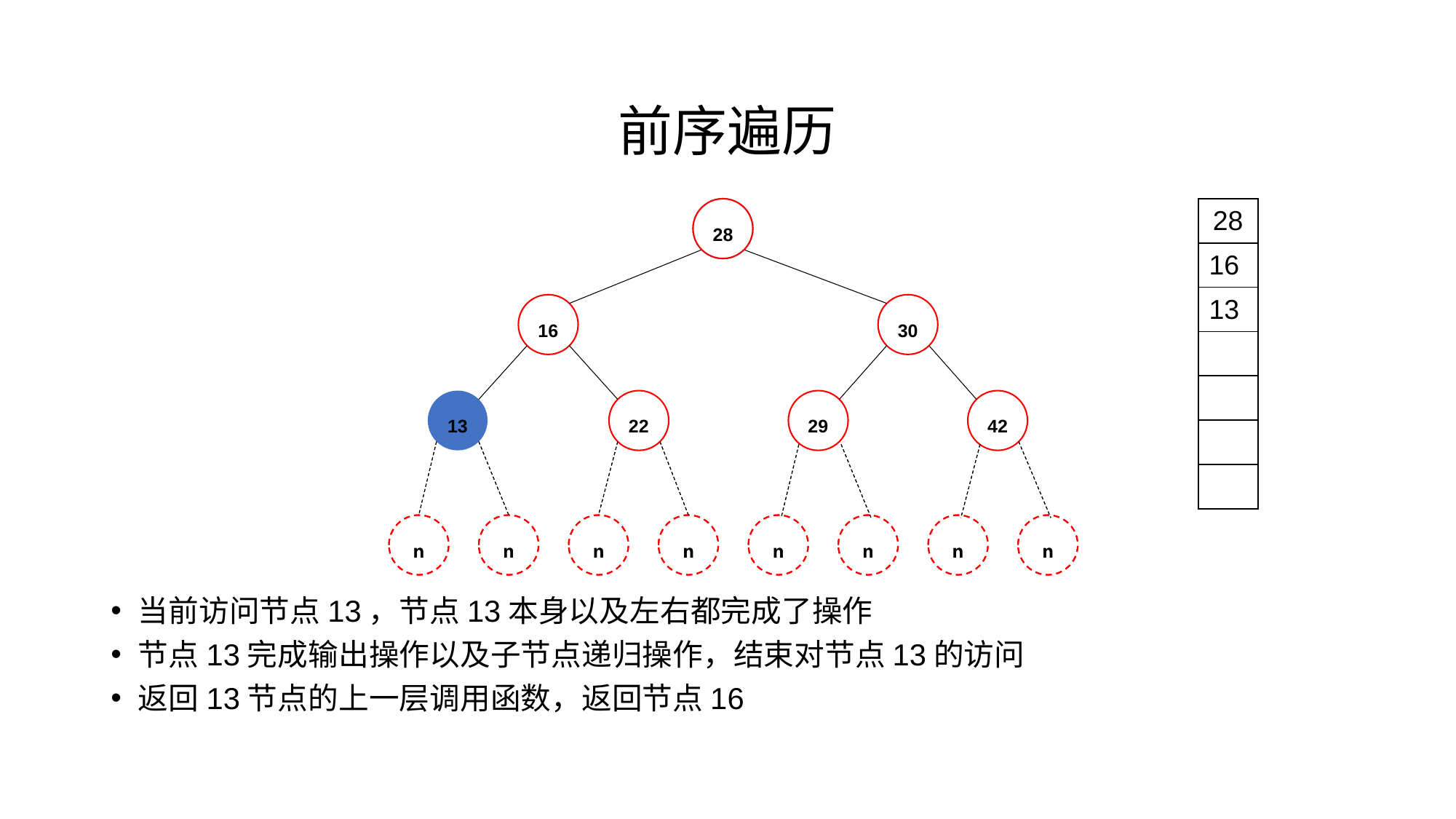

# 前序遍历
28
16
30
13
22
29
42
28
28
| 28 |
| --- |
| 16 |
| 13 |
|  |
|  |
|  |
|  |
n
n
n
n
n
n
n
n
n
n
n
n
n
n
n
n
当前访问节点13，节点13本身以及左右都完成了操作
节点13完成输出操作以及子节点递归操作，结束对节点13的访问
返回13节点的上一层调用函数，返回节点16